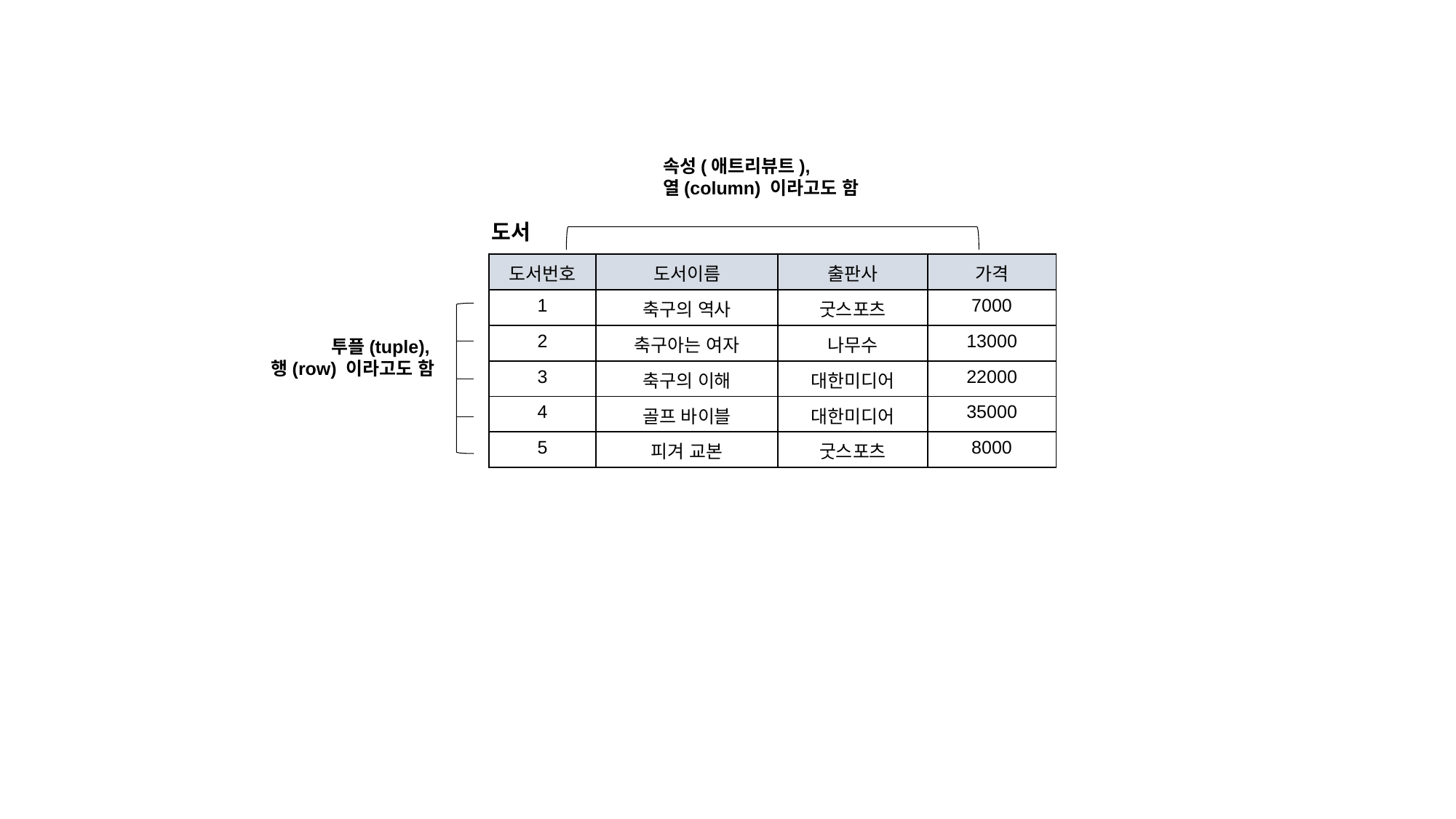

속성(애트리뷰트),
열(column) 이라고도 함
도서
| 도서번호 | 도서이름 | 출판사 | 가격 |
| --- | --- | --- | --- |
| 1 | 축구의 역사 | 굿스포츠 | 7000 |
| 2 | 축구아는 여자 | 나무수 | 13000 |
| 3 | 축구의 이해 | 대한미디어 | 22000 |
| 4 | 골프 바이블 | 대한미디어 | 35000 |
| 5 | 피겨 교본 | 굿스포츠 | 8000 |

투플(tuple),
행(row) 이라고도 함